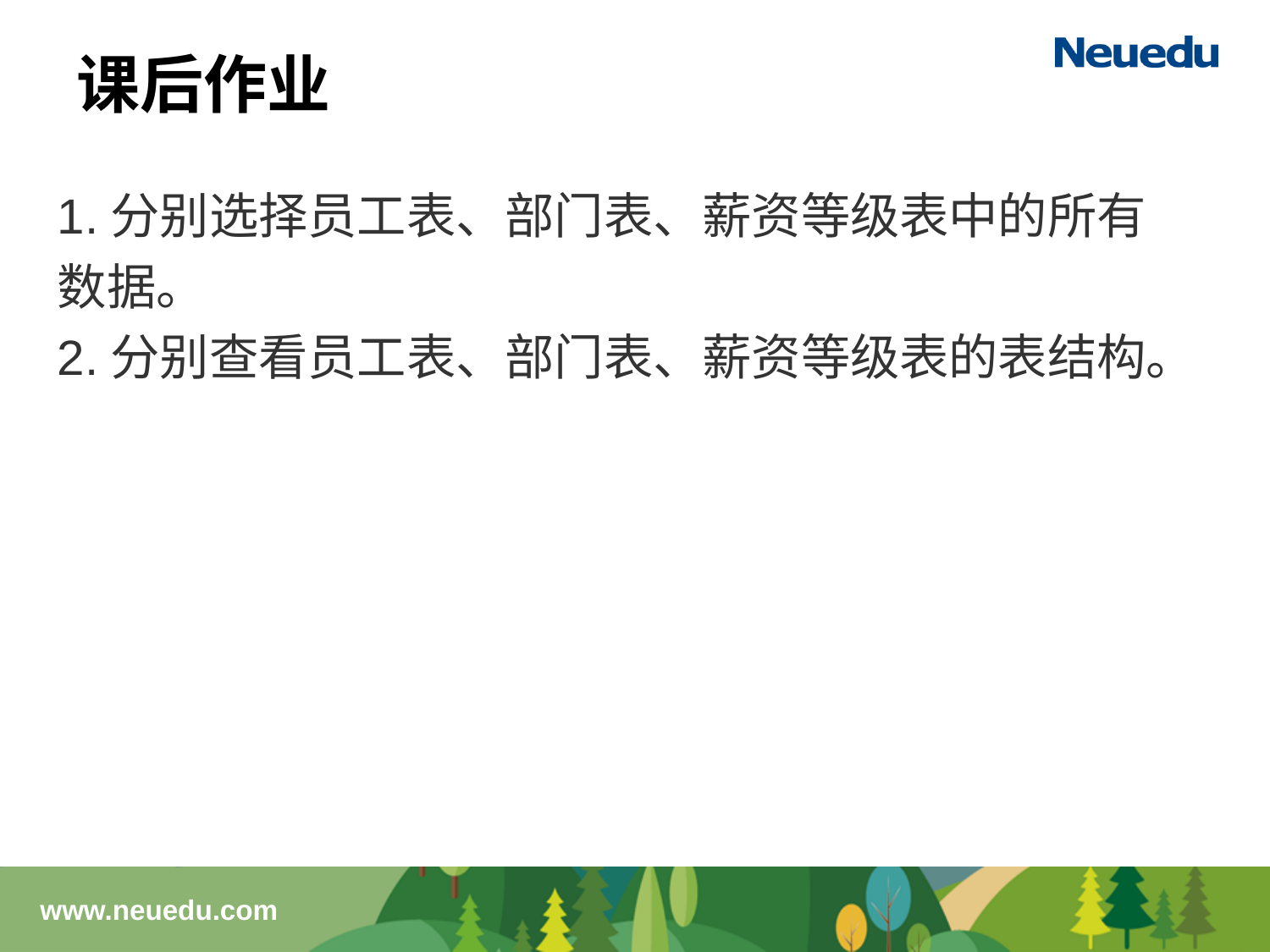

# 课后作业
1.分别选择员工表、部门表、薪资等级表中的所有数据。
2.分别查看员工表、部门表、薪资等级表的表结构。